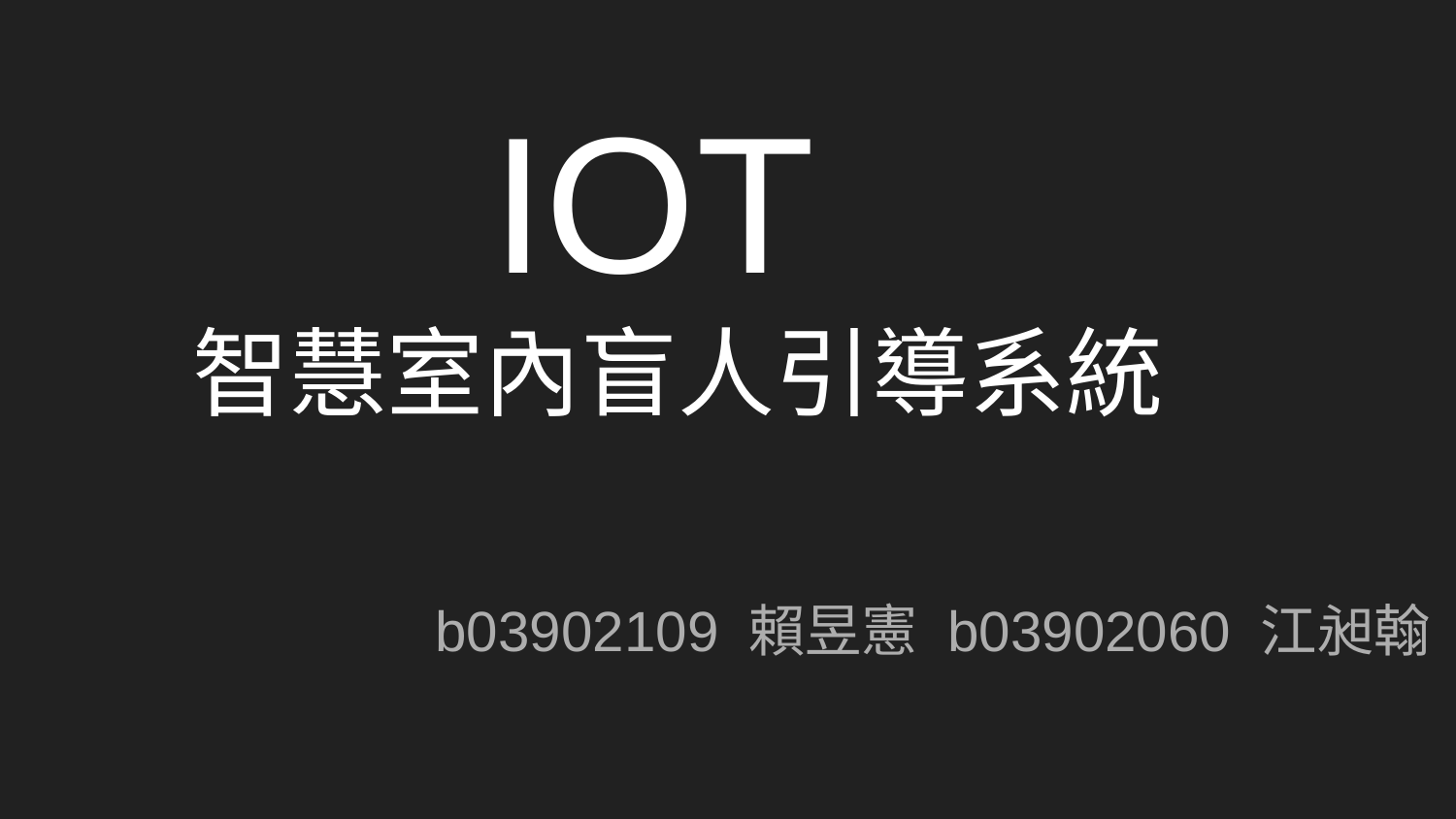

# IOT
智慧室內盲人引導系統
b03902109 賴昱憲 b03902060 江昶翰